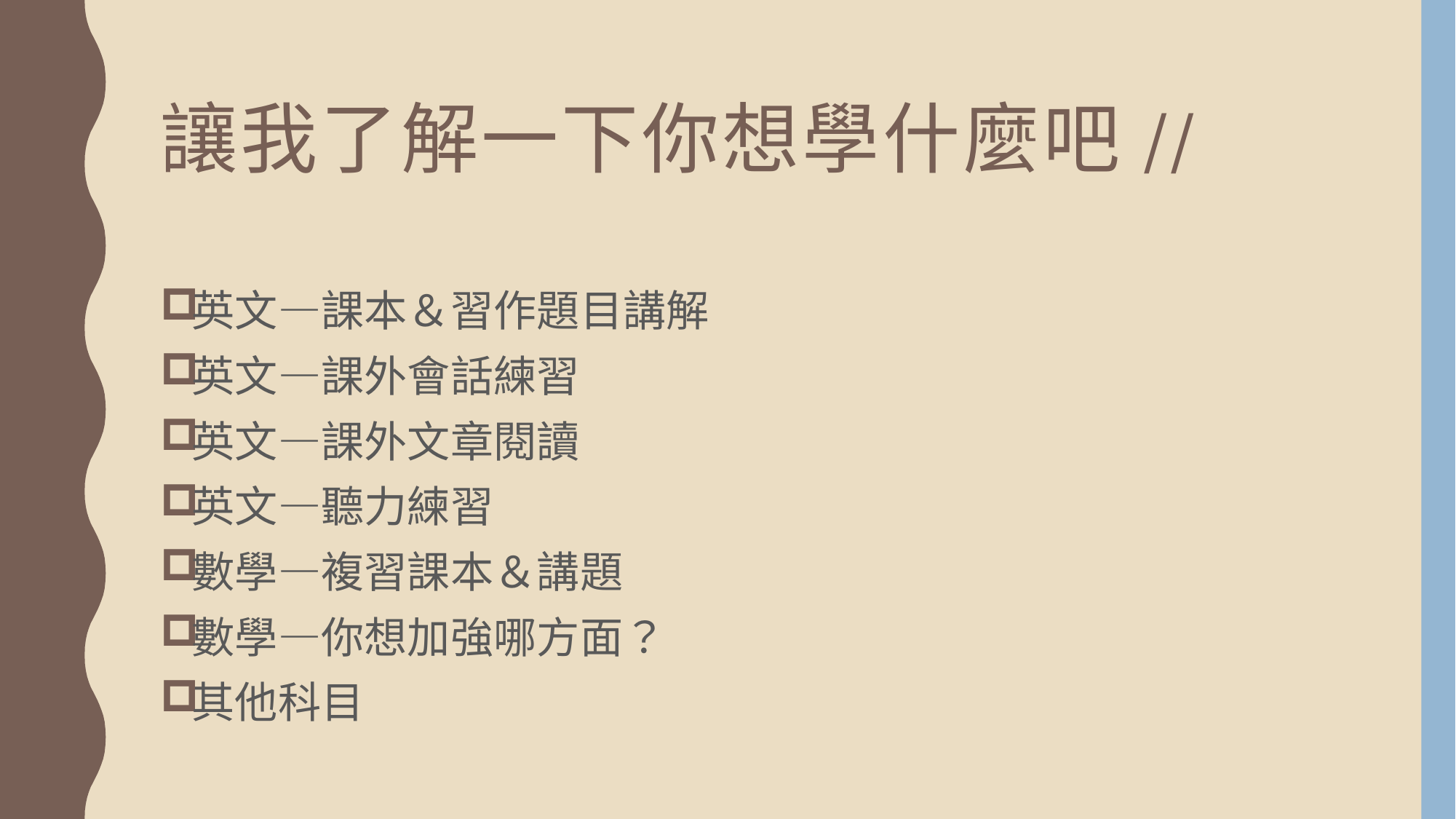

# 讓我了解一下你想學什麼吧//
英文—課本＆習作題目講解
英文—課外會話練習
英文—課外文章閱讀
英文—聽力練習
數學—複習課本＆講題
數學—你想加強哪方面？
其他科目